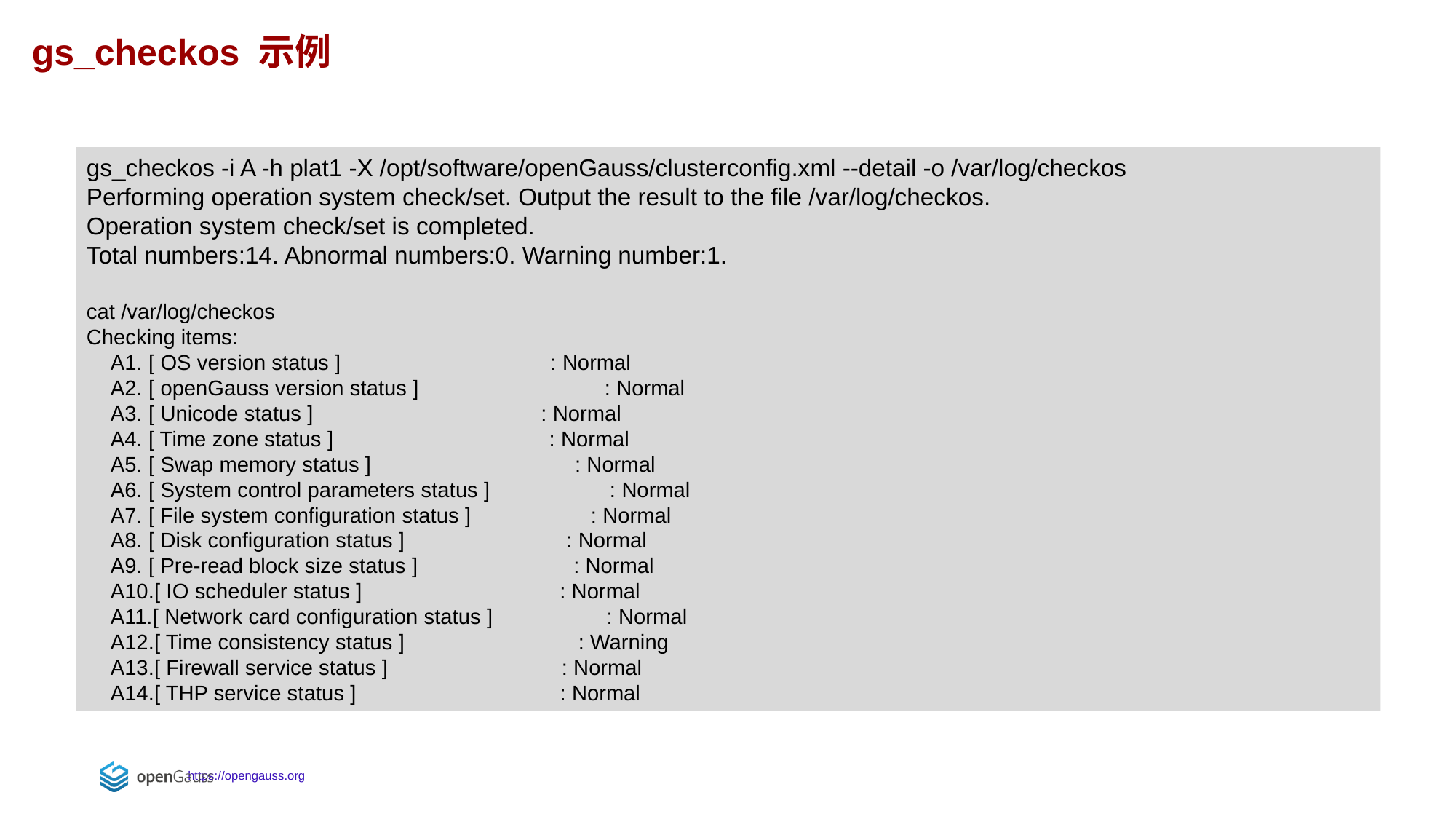

gs_checkos 示例
gs_checkos -i A -h plat1 -X /opt/software/openGauss/clusterconfig.xml --detail -o /var/log/checkos
Performing operation system check/set. Output the result to the file /var/log/checkos.
Operation system check/set is completed.
Total numbers:14. Abnormal numbers:0. Warning number:1.

cat /var/log/checkos
Checking items:
    A1. [ OS version status ]                                   : Normal
    A2. [ openGauss version status ]                               : Normal
    A3. [ Unicode status ]                                      : Normal
    A4. [ Time zone status ]                                    : Normal
    A5. [ Swap memory status ]                                  : Normal
    A6. [ System control parameters status ]                    : Normal
    A7. [ File system configuration status ]                    : Normal
    A8. [ Disk configuration status ]                           : Normal
    A9. [ Pre-read block size status ]                          : Normal
    A10.[ IO scheduler status ]                                 : Normal
    A11.[ Network card configuration status ]                   : Normal
    A12.[ Time consistency status ]                             : Warning
    A13.[ Firewall service status ]                             : Normal
    A14.[ THP service status ]                                  : Normal